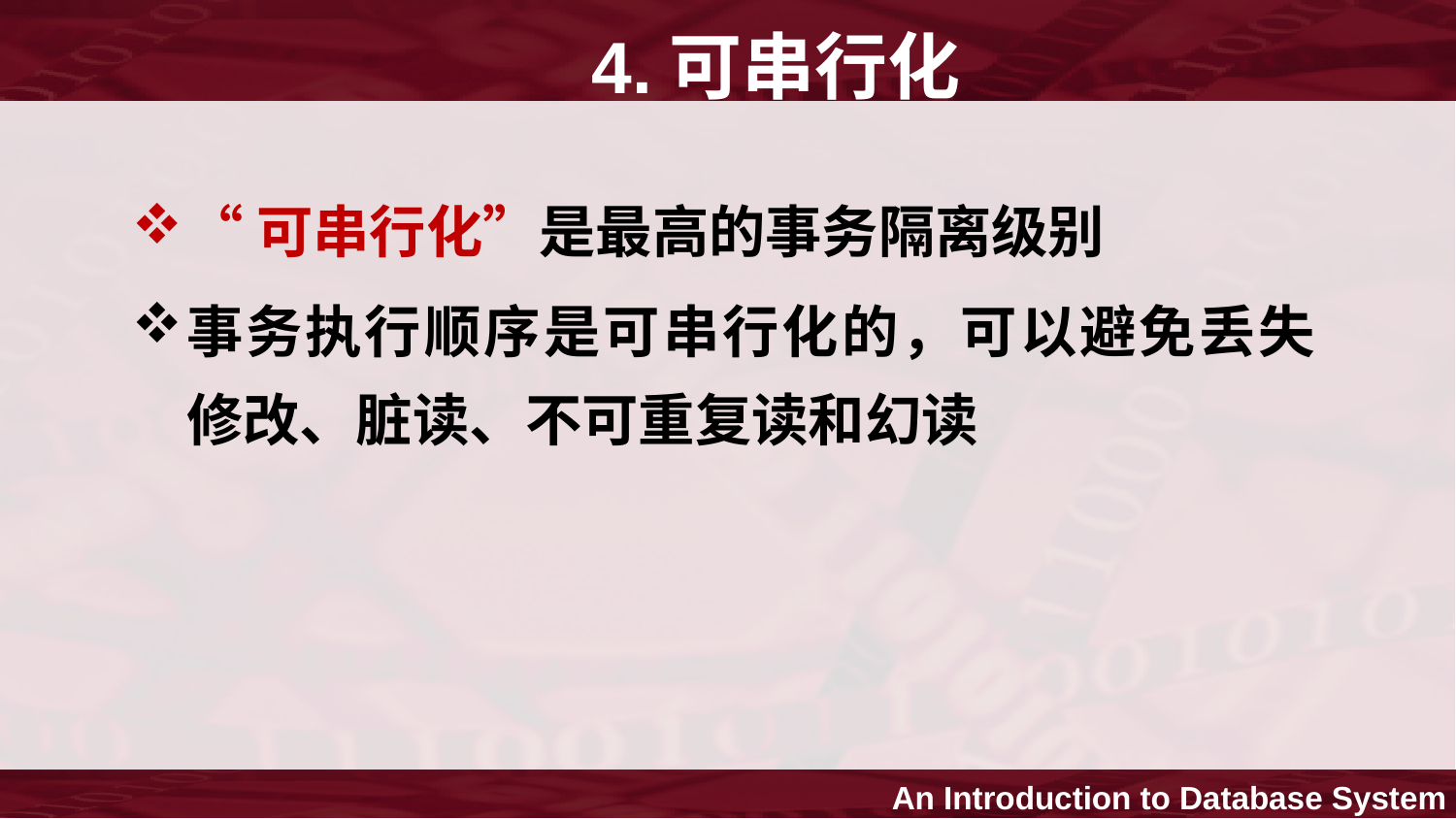

4.可串行化
“可串行化”是最高的事务隔离级别
事务执行顺序是可串行化的，可以避免丢失修改、脏读、不可重复读和幻读